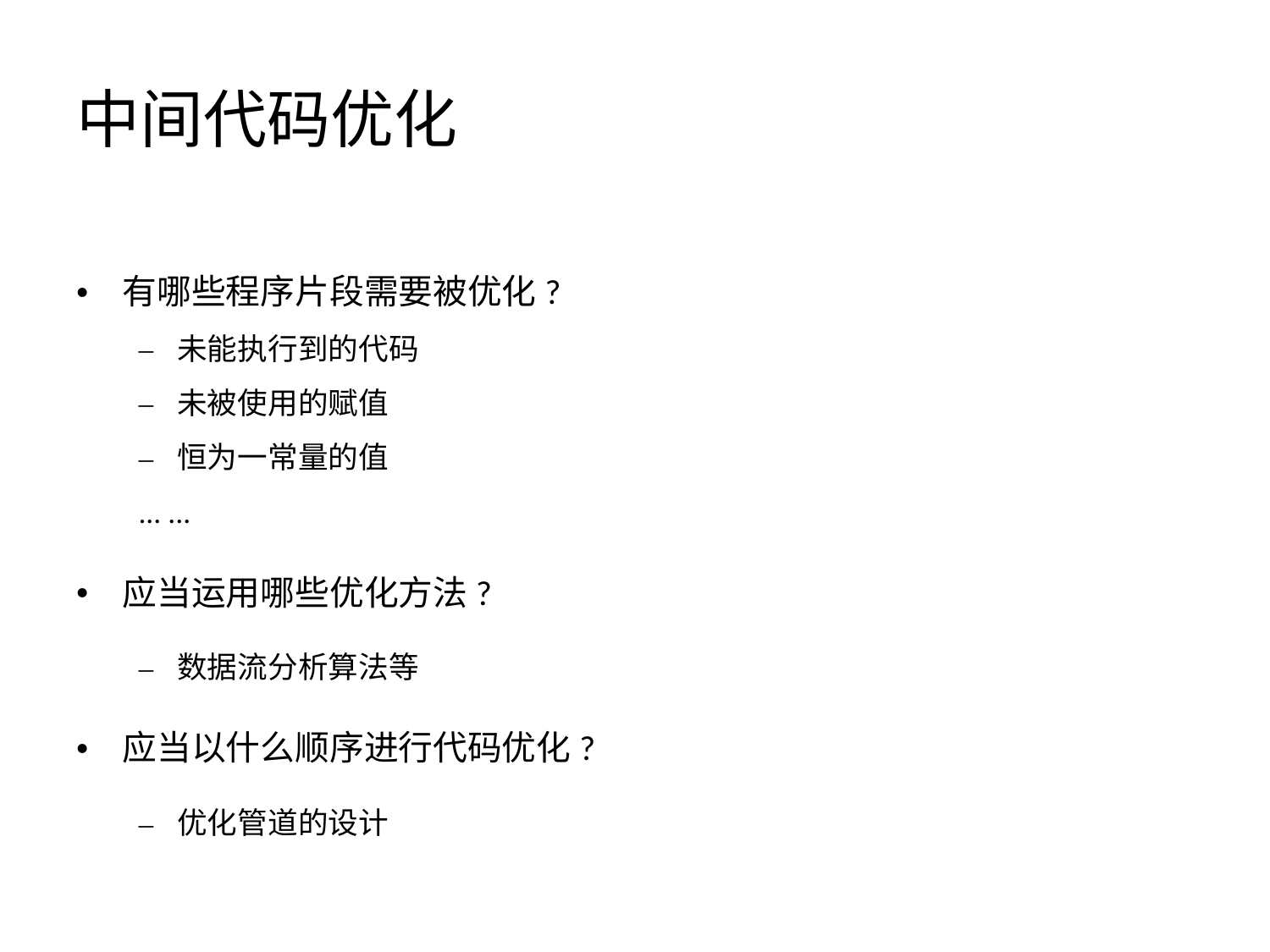

# 中间代码优化
有哪些程序片段需要被优化?
未能执行到的代码
未被使用的赋值
恒为一常量的值
... ...
应当运用哪些优化方法?
数据流分析算法等
应当以什么顺序进行代码优化?
优化管道的设计